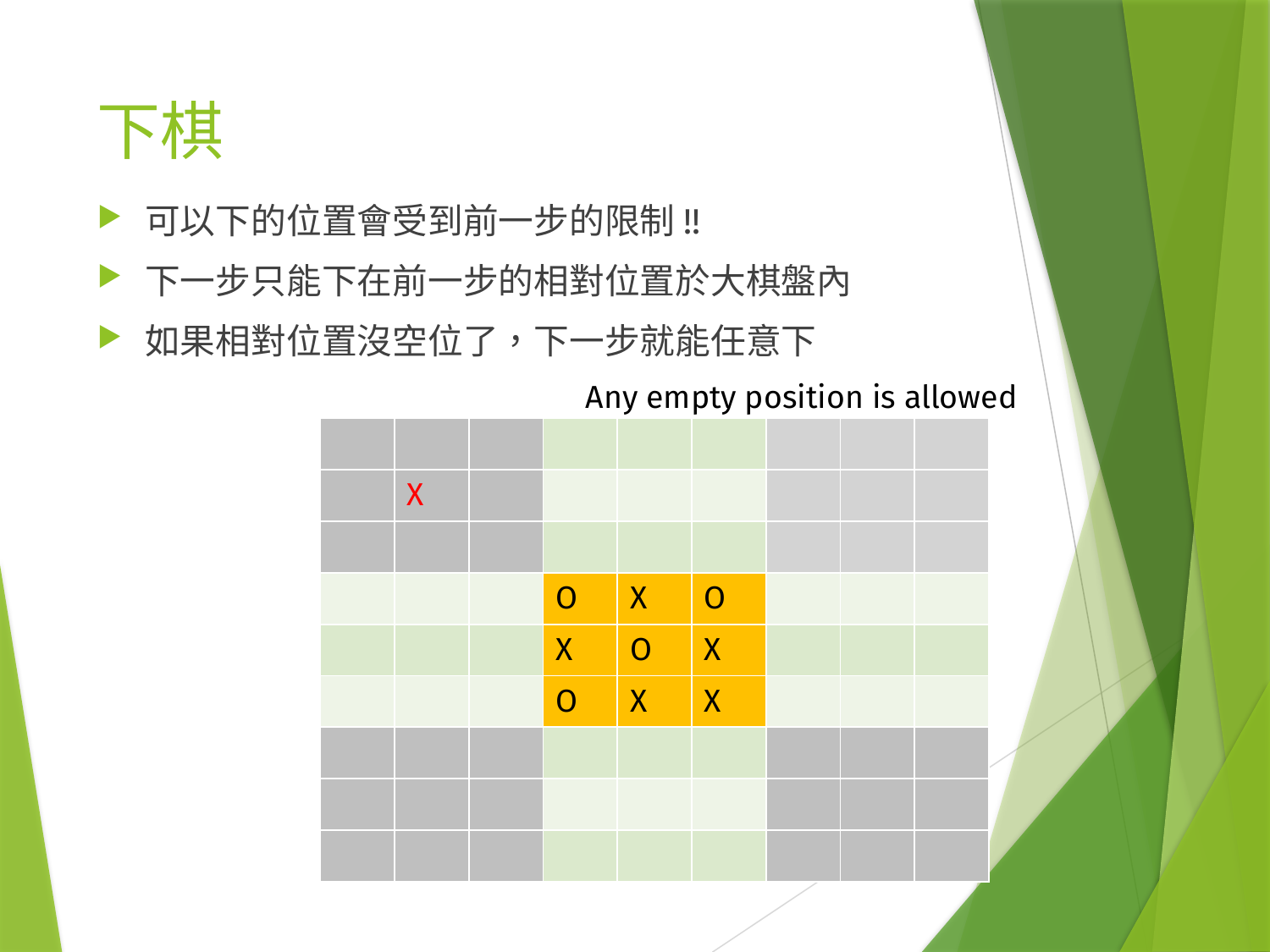

# 下棋
可以下的位置會受到前一步的限制!!
下一步只能下在前一步的相對位置於大棋盤內
如果相對位置沒空位了，下一步就能任意下
Any empty position is allowed
|  |  |  |  |  |  |  |  |  |
| --- | --- | --- | --- | --- | --- | --- | --- | --- |
|  | X |  |  |  |  |  |  |  |
|  |  |  |  |  |  |  |  |  |
|  |  |  | O | X | O |  |  |  |
|  |  |  | X | O | X |  |  |  |
|  |  |  | O | X | X |  |  |  |
|  |  |  |  |  |  |  |  |  |
|  |  |  |  |  |  |  |  |  |
|  |  |  |  |  |  |  |  |  |